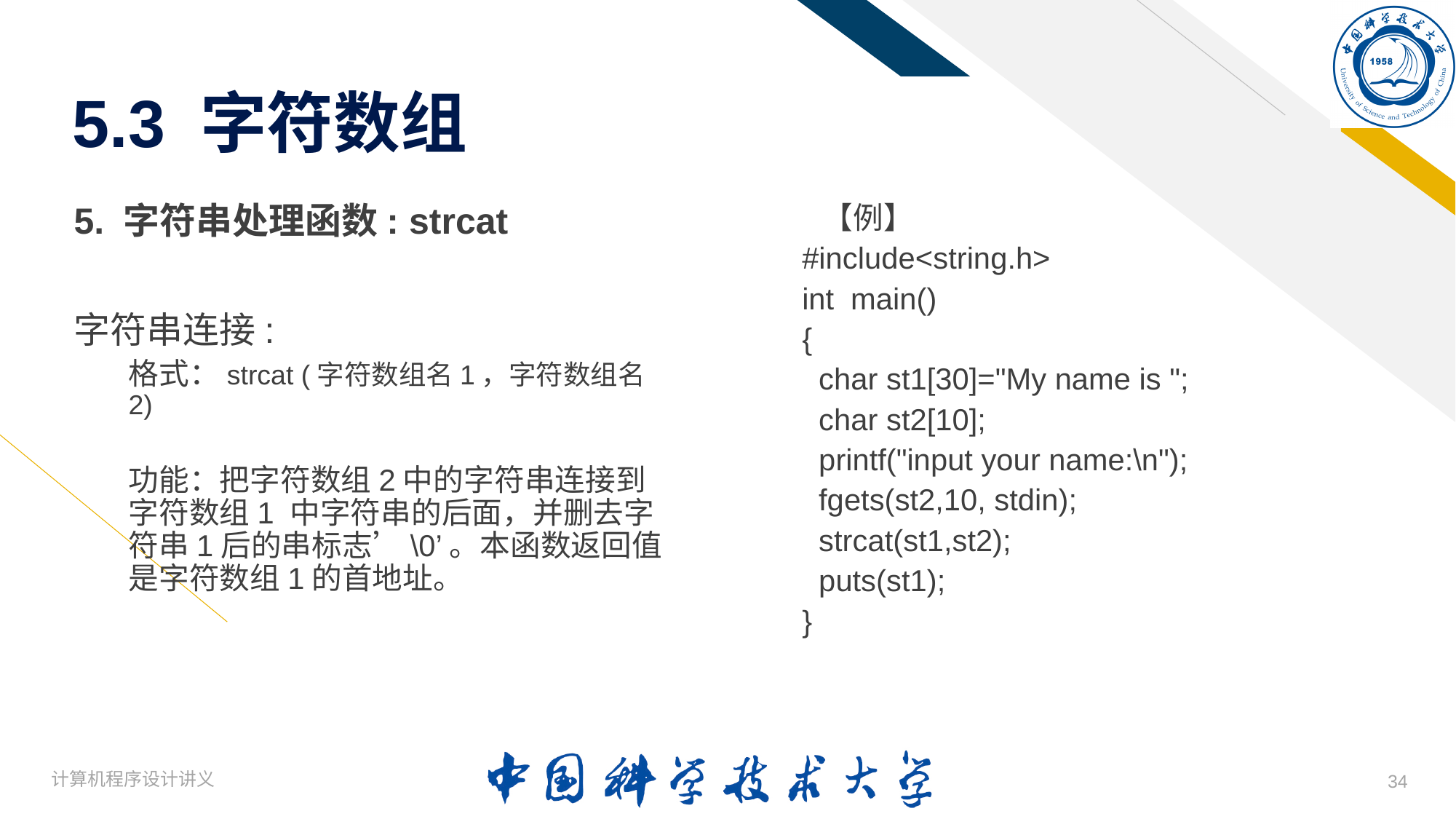

# 5.3 字符数组
5. 字符串处理函数: strcat

字符串连接:
格式：strcat (字符数组名1，字符数组名2)

功能：把字符数组2中的字符串连接到字符数组1 中字符串的后面，并删去字符串1后的串标志’\0’。本函数返回值是字符数组1的首地址。
  【例】
#include<string.h>
int  main()
{
  char st1[30]="My name is ";
  char st2[10];
  printf("input your name:\n");
  fgets(st2,10, stdin);
  strcat(st1,st2);
  puts(st1);
}

计算机程序设计讲义
34